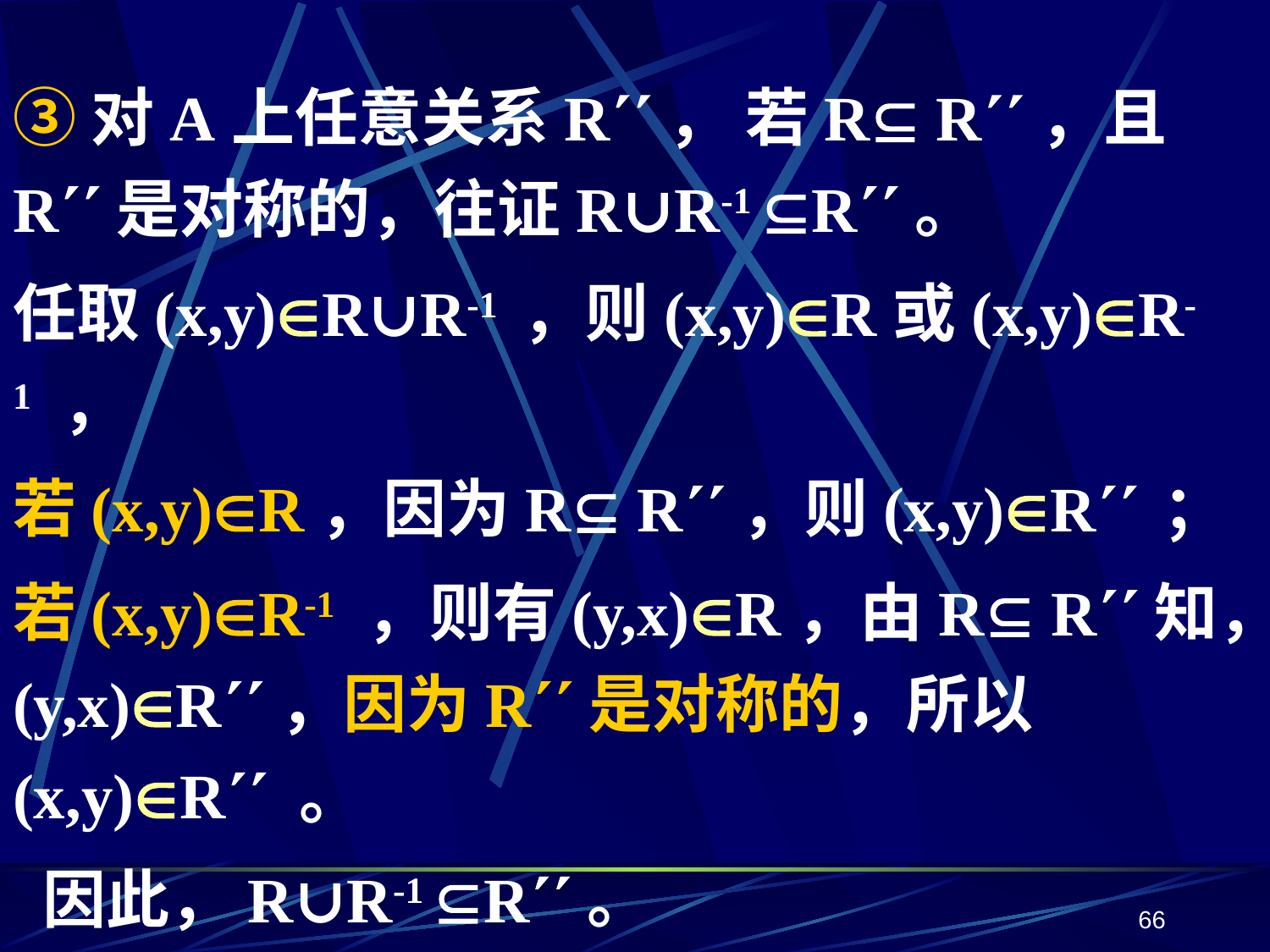

③对A上任意关系R′′， 若R⊆ R′′，且R′′是对称的，往证R∪R-1 ⊆R′′。
任取(x,y)∈R∪R-1 ，则(x,y)∈R或(x,y)∈R-1 ，
若(x,y)∈R，因为R⊆ R′′，则(x,y)∈R′′ ；
若(x,y)∈R-1 ，则有(y,x)∈R，由R⊆ R′′知，(y,x)∈R′′，因为R′′是对称的，所以(x,y)∈R′′ 。
 因此，R∪R-1 ⊆R′′。
66